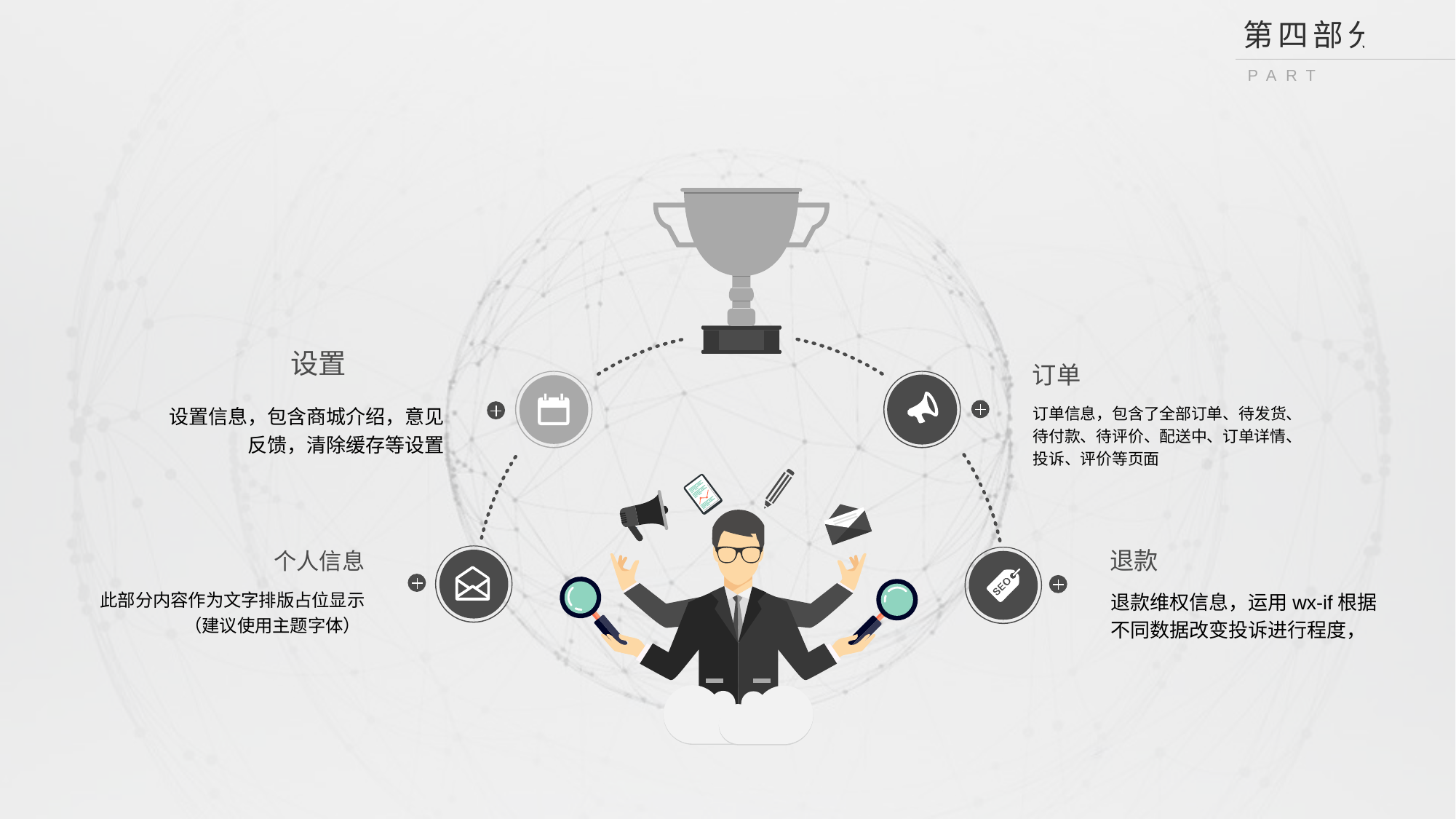

第四部分
PART TWO

订单
订单信息，包含了全部订单、待发货、待付款、待评价、配送中、订单详情、投诉、评价等页面

设置信息，包含商城介绍，意见反馈，清除缓存等设置

个人信息
此部分内容作为文字排版占位显示
（建议使用主题字体）
退款
退款维权信息，运用wx-if根据不同数据改变投诉进行程度，

设置